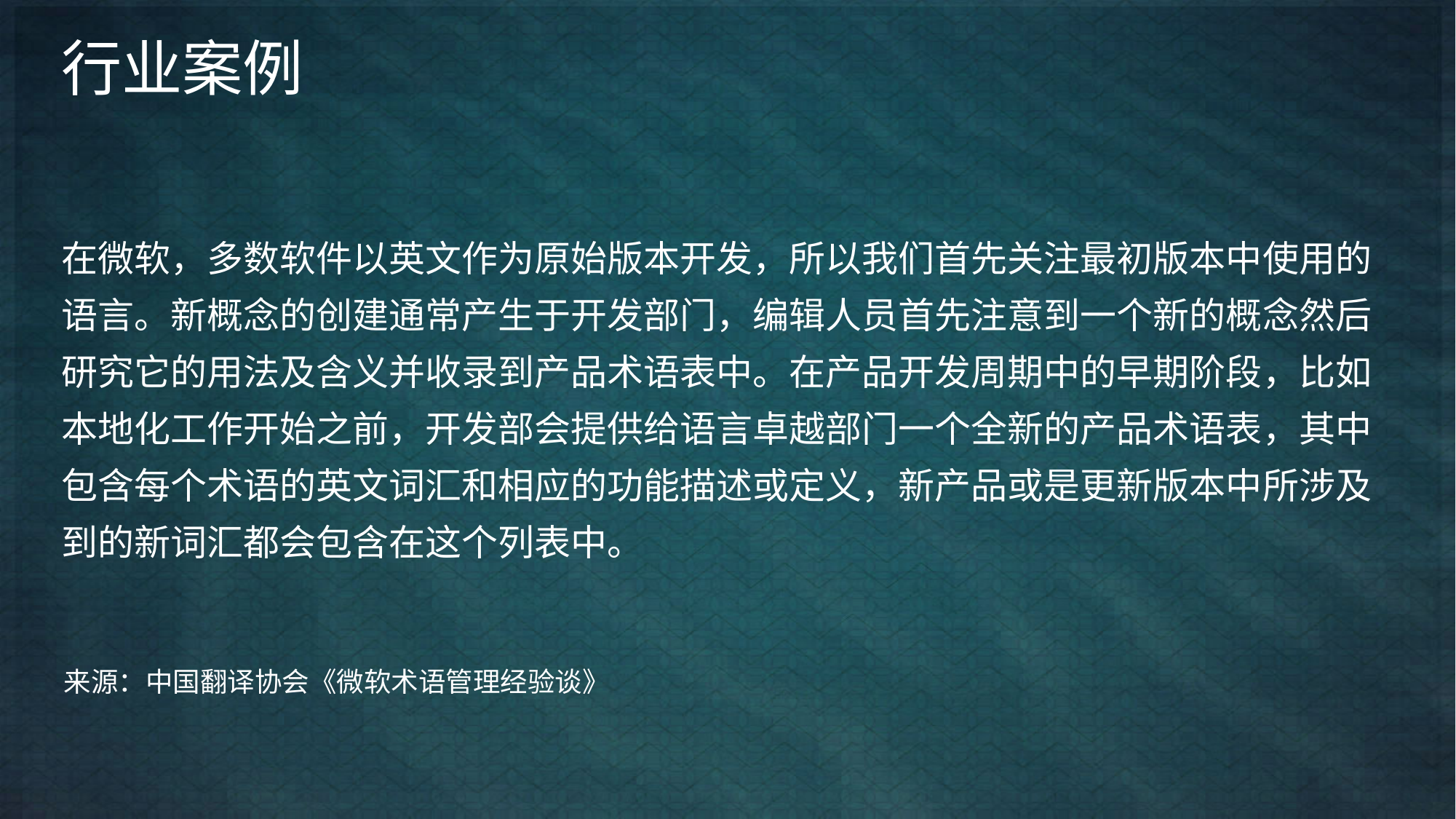

# 行业案例
在微软，多数软件以英文作为原始版本开发，所以我们首先关注最初版本中使用的语言。新概念的创建通常产生于开发部门，编辑人员首先注意到一个新的概念然后研究它的用法及含义并收录到产品术语表中。在产品开发周期中的早期阶段，比如本地化工作开始之前，开发部会提供给语言卓越部门一个全新的产品术语表，其中包含每个术语的英文词汇和相应的功能描述或定义，新产品或是更新版本中所涉及到的新词汇都会包含在这个列表中。
来源：中国翻译协会《微软术语管理经验谈》